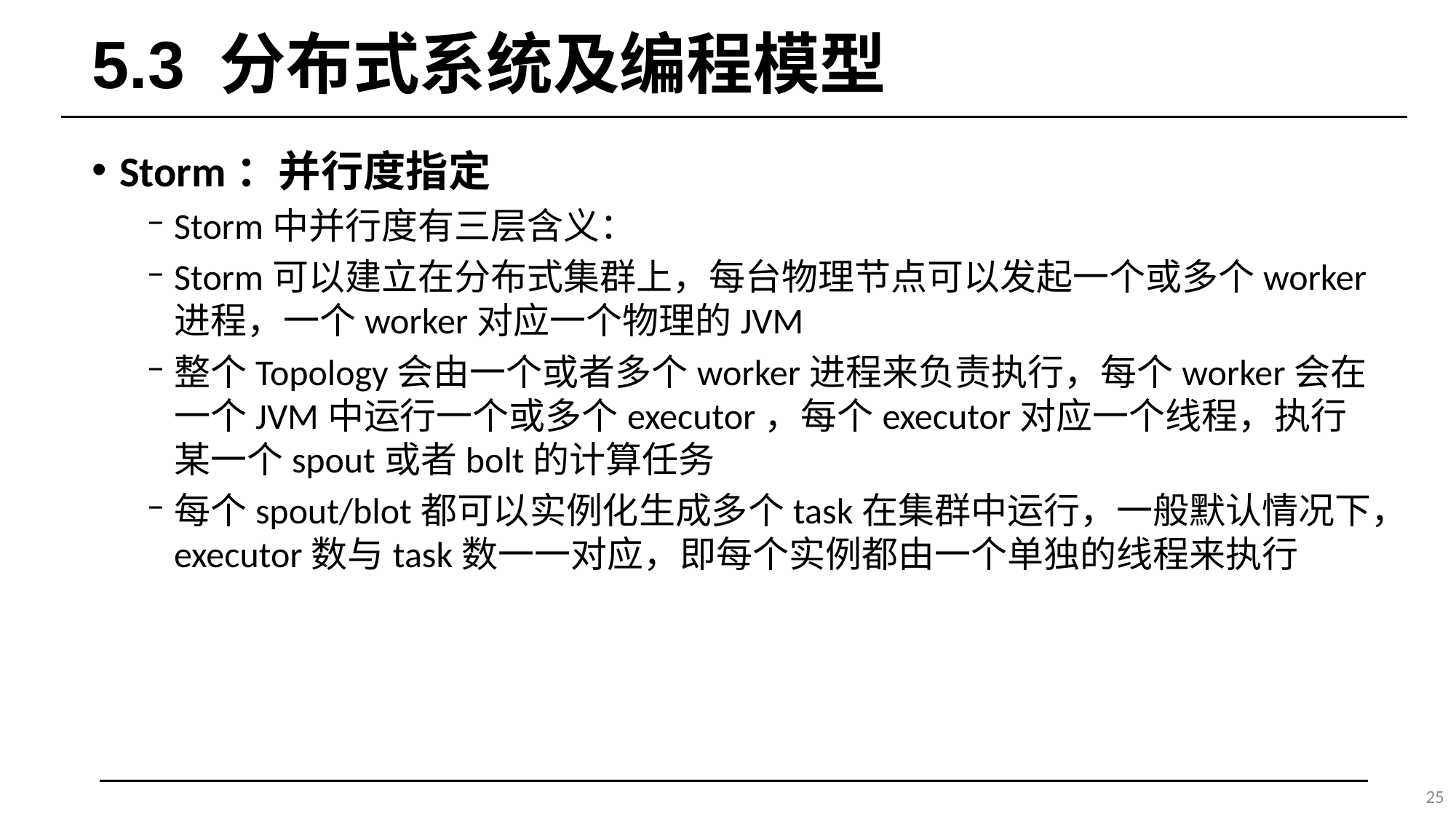

# 5.3 分布式系统及编程模型
Storm：并行度指定
Storm中并行度有三层含义：
Storm可以建立在分布式集群上，每台物理节点可以发起一个或多个worker进程，一个worker对应一个物理的JVM
整个Topology会由一个或者多个worker进程来负责执行，每个worker会在一个JVM中运行一个或多个executor，每个executor对应一个线程，执行某一个spout或者bolt的计算任务
每个spout/blot都可以实例化生成多个task在集群中运行，一般默认情况下，executor数与task数一一对应，即每个实例都由一个单独的线程来执行

25